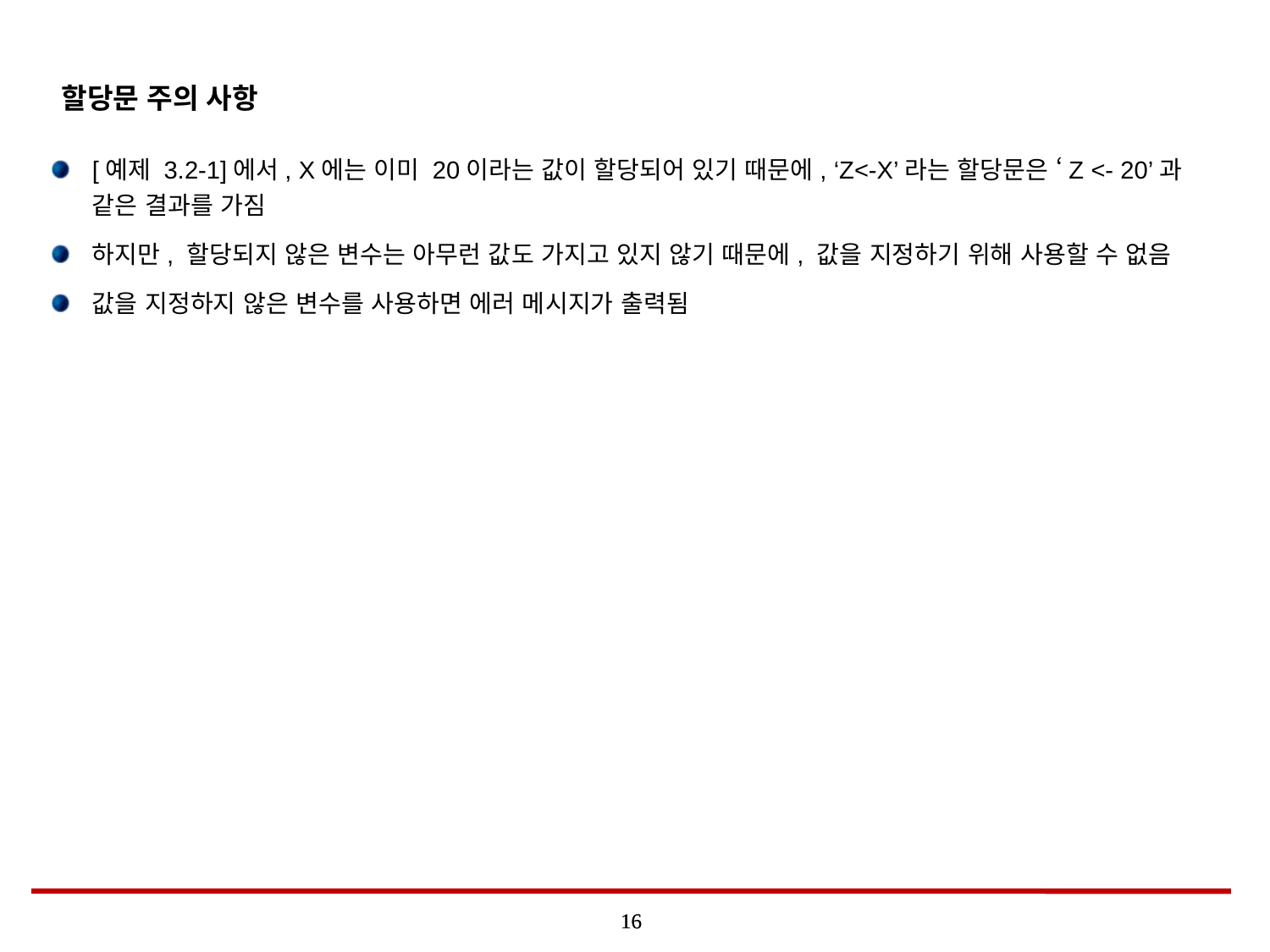

# 할당문 주의 사항
[예제 3.2-1]에서, X에는 이미 20이라는 값이 할당되어 있기 때문에, ‘Z<-X’라는 할당문은 ‘Z <- 20’과 같은 결과를 가짐
하지만, 할당되지 않은 변수는 아무런 값도 가지고 있지 않기 때문에, 값을 지정하기 위해 사용할 수 없음
값을 지정하지 않은 변수를 사용하면 에러 메시지가 출력됨